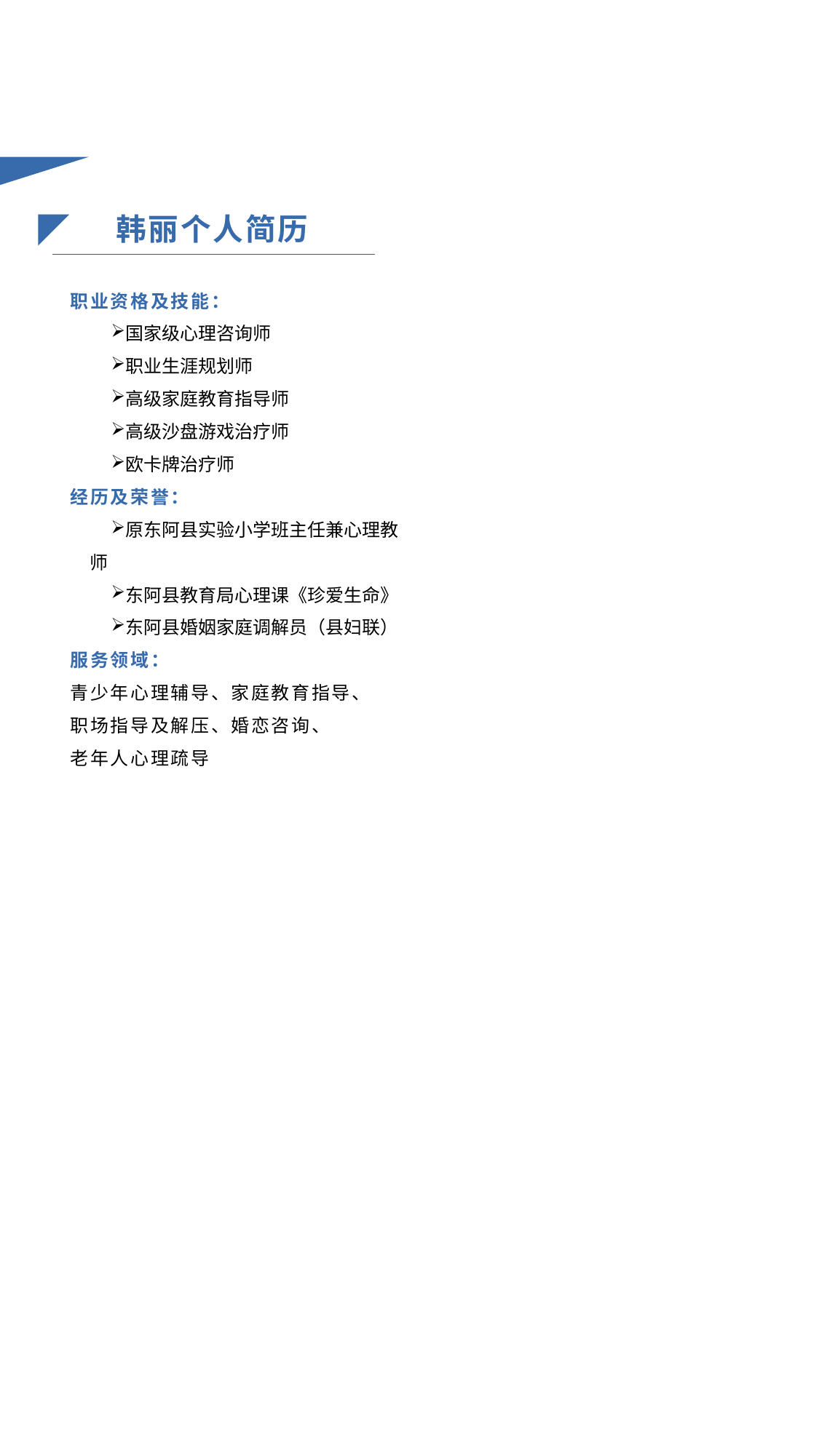

韩丽个人简历

职业资格及技能：
国家级心理咨询师
职业生涯规划师
高级家庭教育指导师
高级沙盘游戏治疗师
欧卡牌治疗师
经历及荣誉：
原东阿县实验小学班主任兼心理教师
东阿县教育局心理课《珍爱生命》
东阿县婚姻家庭调解员（县妇联）
服务领域：
青少年心理辅导、家庭教育指导、
职场指导及解压、婚恋咨询、
老年人心理疏导